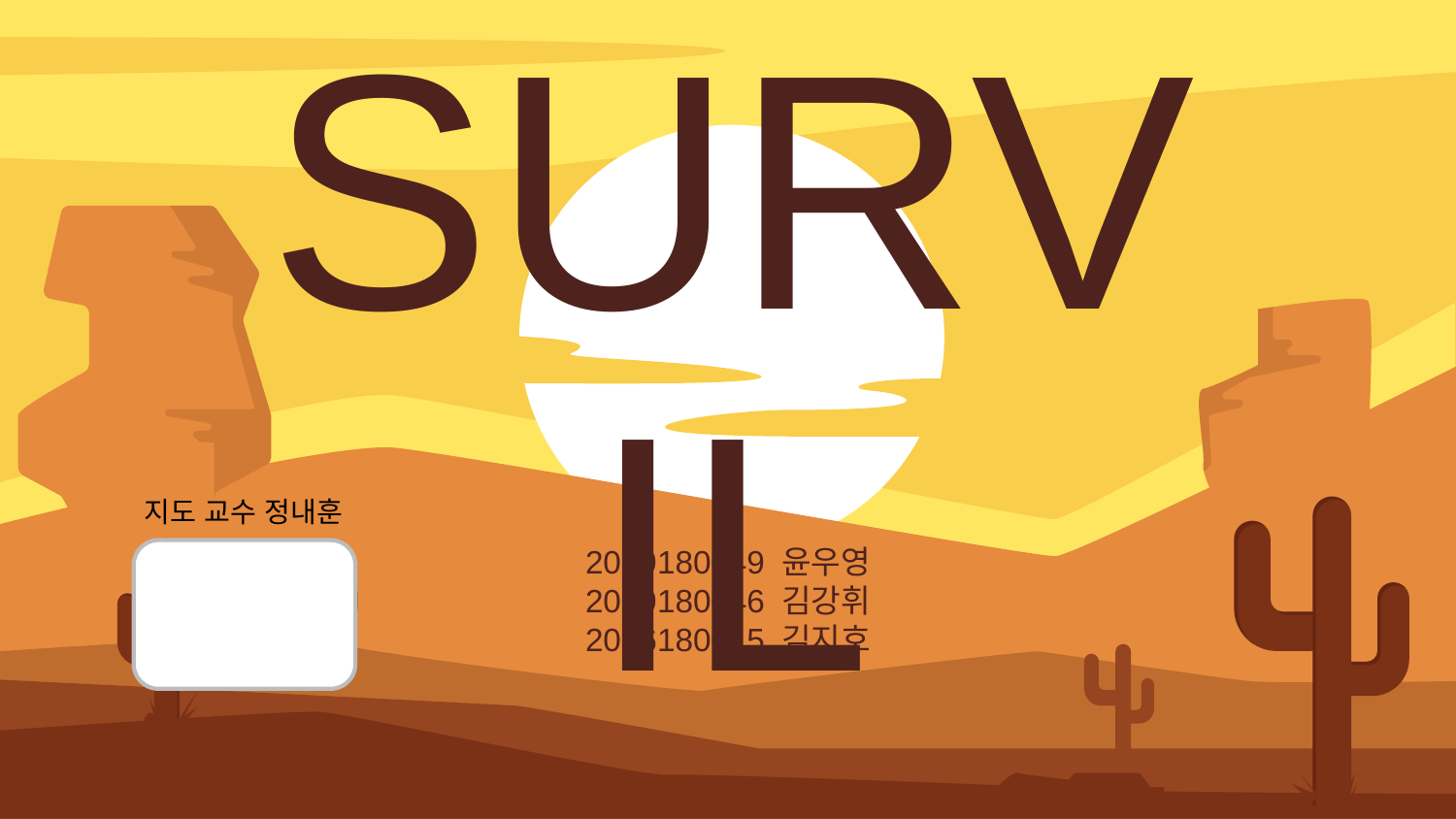

# SURVIL
지도 교수 정내훈

2019180049 윤우영
2019180046 김강휘
2016180015 김지호